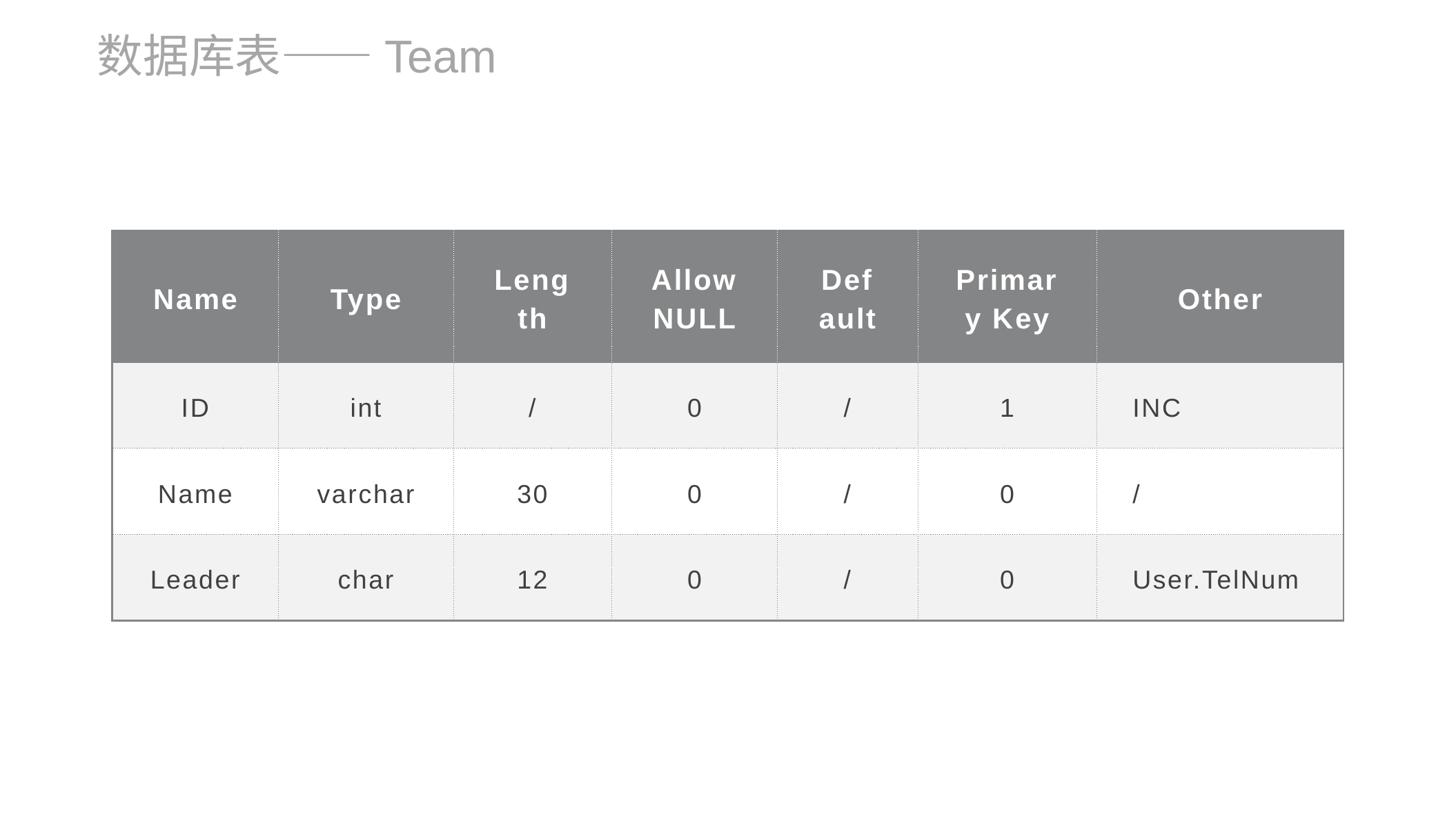

数据库表——Team
| Name | Type | Length | Allow NULL | Default | Primary Key | Other |
| --- | --- | --- | --- | --- | --- | --- |
| ID | int | / | 0 | / | 1 | INC |
| Name | varchar | 30 | 0 | / | 0 | / |
| Leader | char | 12 | 0 | / | 0 | User.TelNum |